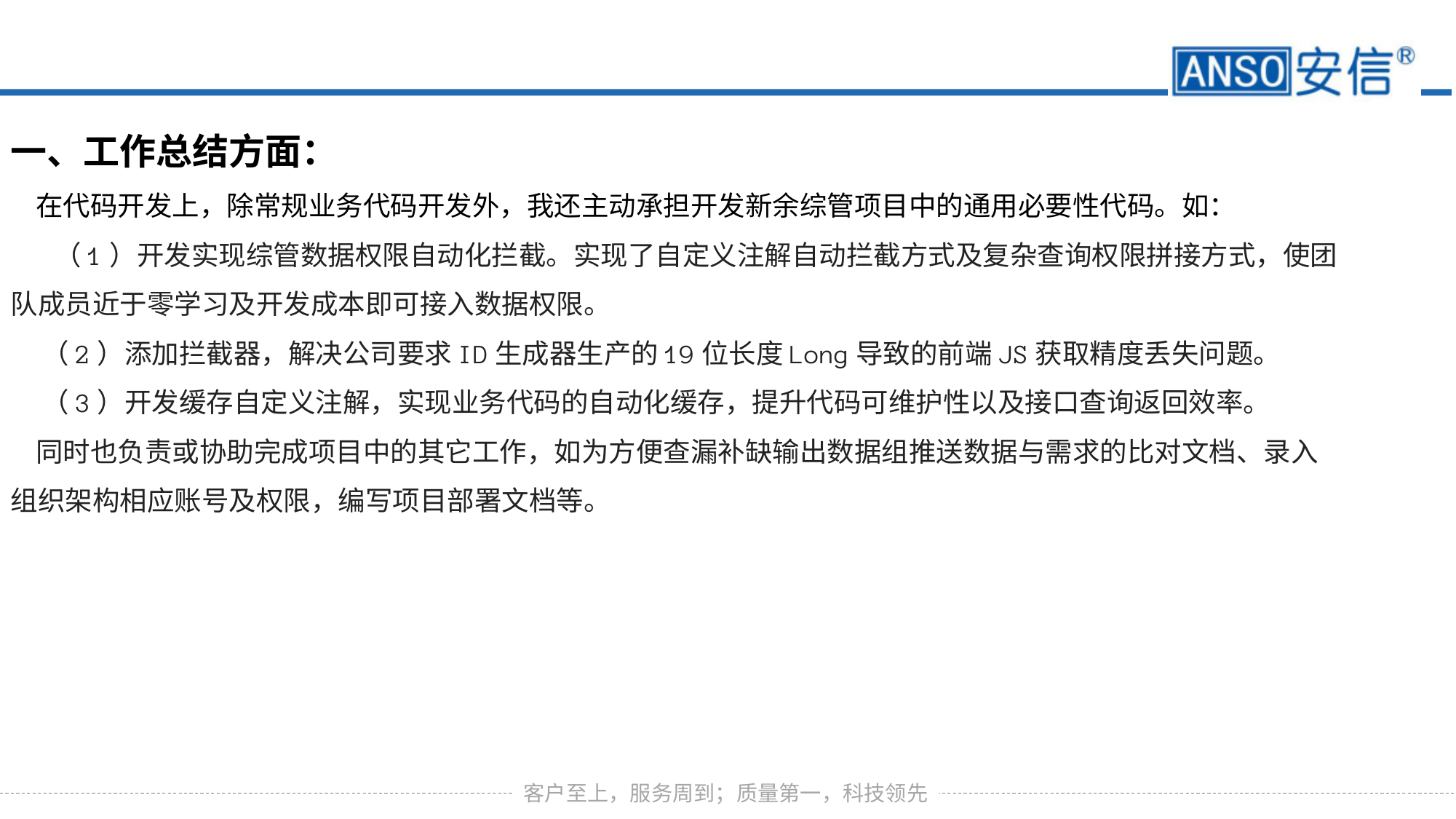

一、工作总结方面：
   在代码开发上，除常规业务代码开发外，我还主动承担开发新余综管项目中的通用必要性代码。如：
      （1）开发实现综管数据权限自动化拦截。实现了自定义注解自动拦截方式及复杂查询权限拼接方式，使团队成员近于零学习及开发成本即可接入数据权限。
    （2）添加拦截器，解决公司要求ID生成器生产的19位长度Long导致的前端JS获取精度丢失问题。
    （3）开发缓存自定义注解，实现业务代码的自动化缓存，提升代码可维护性以及接口查询返回效率。
   同时也负责或协助完成项目中的其它工作，如为方便查漏补缺输出数据组推送数据与需求的比对文档、录入组织架构相应账号及权限，编写项目部署文档等。
3